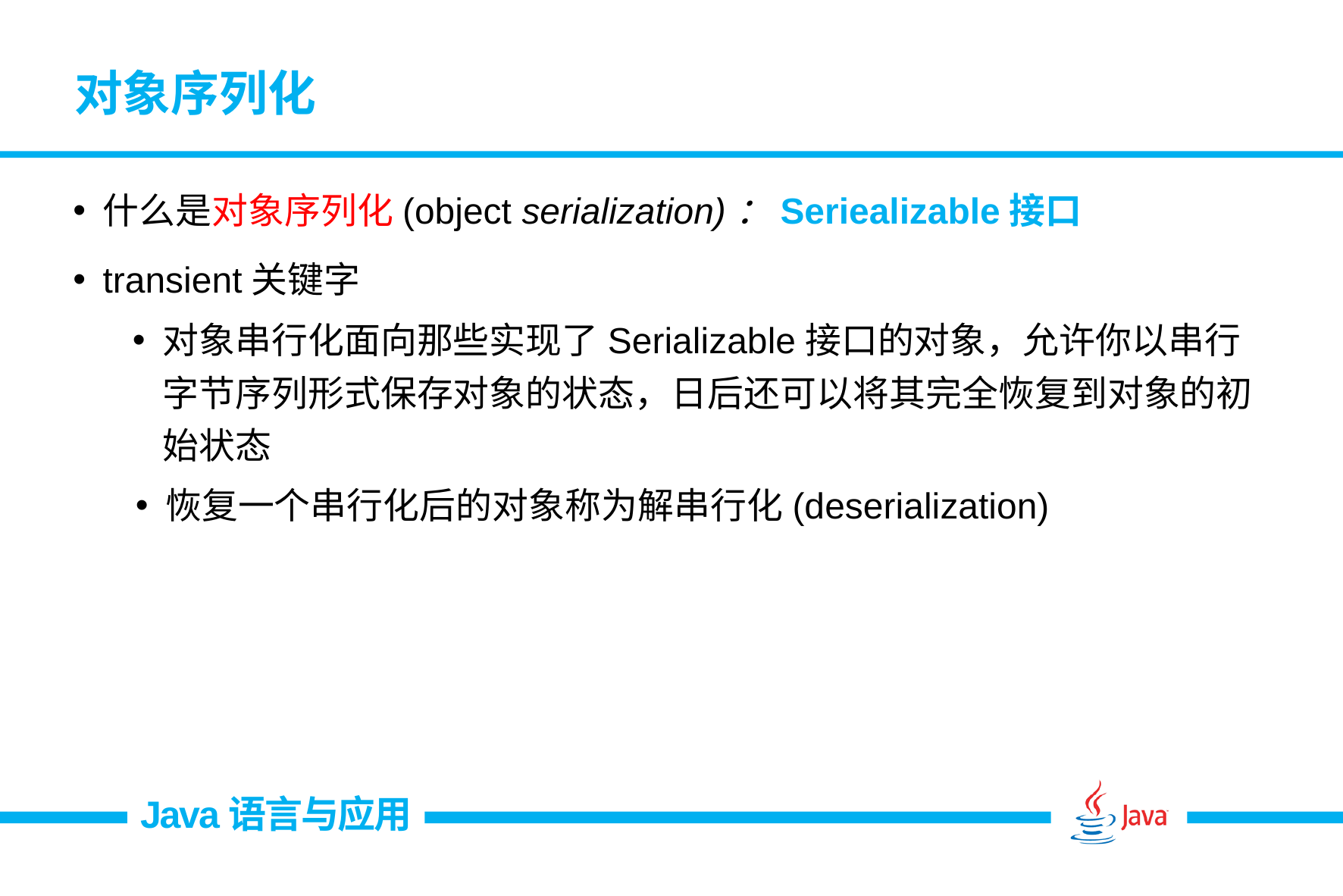

# 对象序列化
什么是对象序列化(object serialization)：Seriealizable接口
transient关键字
对象串行化面向那些实现了Serializable接口的对象，允许你以串行字节序列形式保存对象的状态，日后还可以将其完全恢复到对象的初始状态
恢复一个串行化后的对象称为解串行化(deserialization)

10